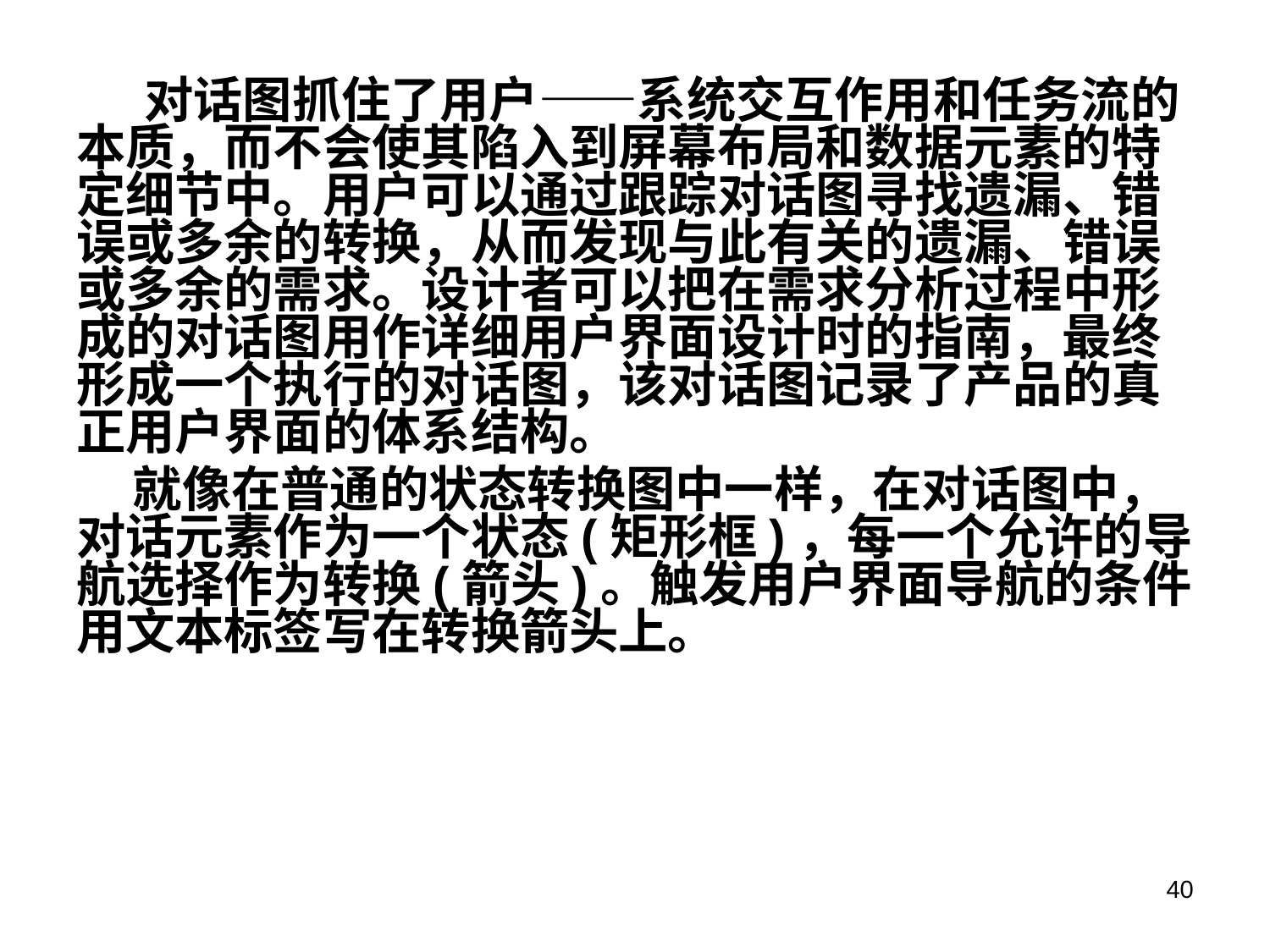

对话图抓住了用户——系统交互作用和任务流的本质，而不会使其陷入到屏幕布局和数据元素的特定细节中。用户可以通过跟踪对话图寻找遗漏、错误或多余的转换，从而发现与此有关的遗漏、错误或多余的需求。设计者可以把在需求分析过程中形成的对话图用作详细用户界面设计时的指南，最终形成一个执行的对话图，该对话图记录了产品的真正用户界面的体系结构。
    就像在普通的状态转换图中一样，在对话图中，对话元素作为一个状态(矩形框)，每一个允许的导航选择作为转换(箭头)。触发用户界面导航的条件用文本标签写在转换箭头上。

40